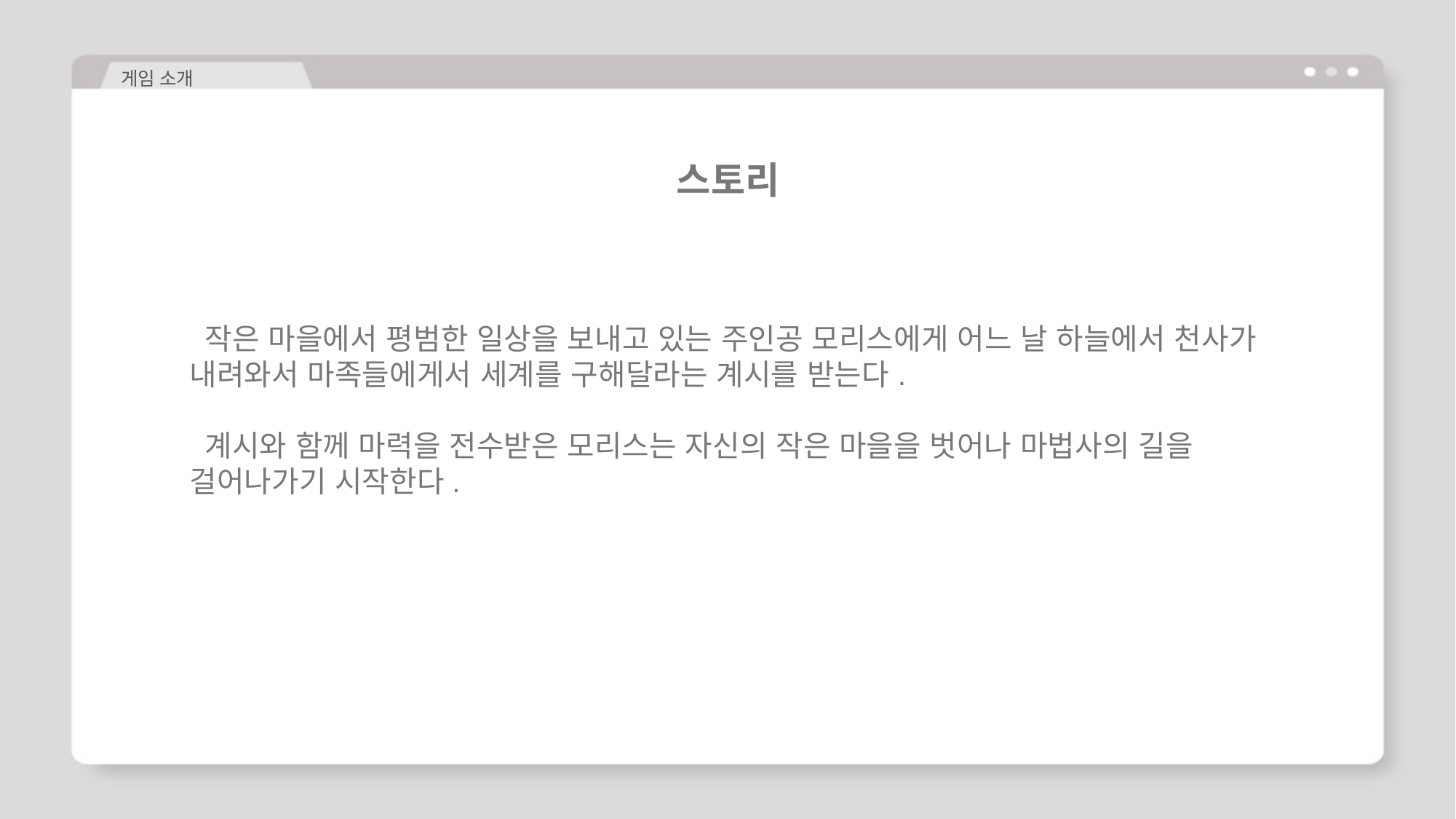

게임 소개
스토리
 작은 마을에서 평범한 일상을 보내고 있는 주인공 모리스에게 어느 날 하늘에서 천사가 내려와서 마족들에게서 세계를 구해달라는 계시를 받는다.

 계시와 함께 마력을 전수받은 모리스는 자신의 작은 마을을 벗어나 마법사의 길을 걸어나가기 시작한다.